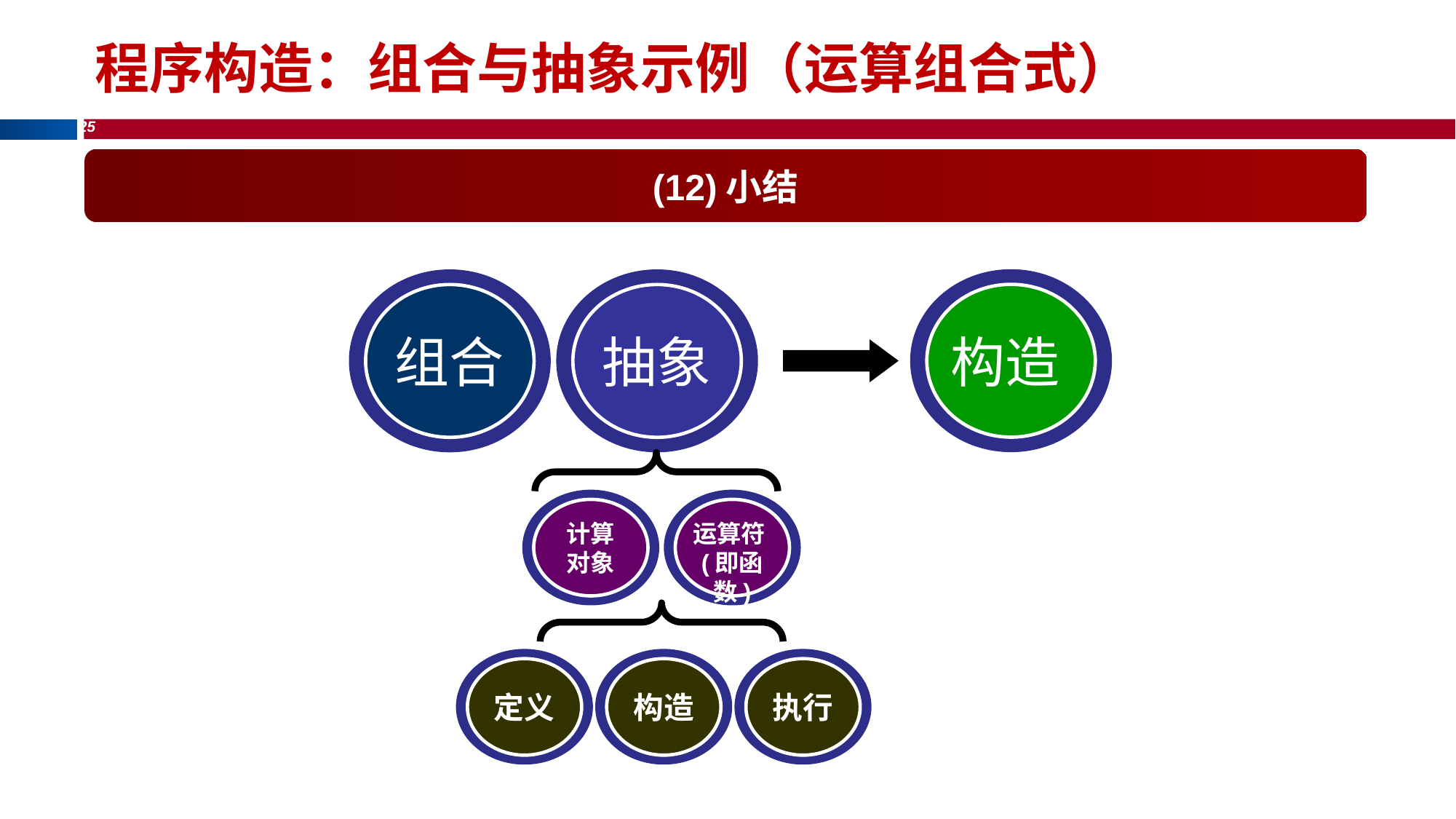

程序构造：组合与抽象示例（运算组合式）
(12)小结

构造

组合

抽象

计算
对象

运算符(即函数)

定义

构造

执行